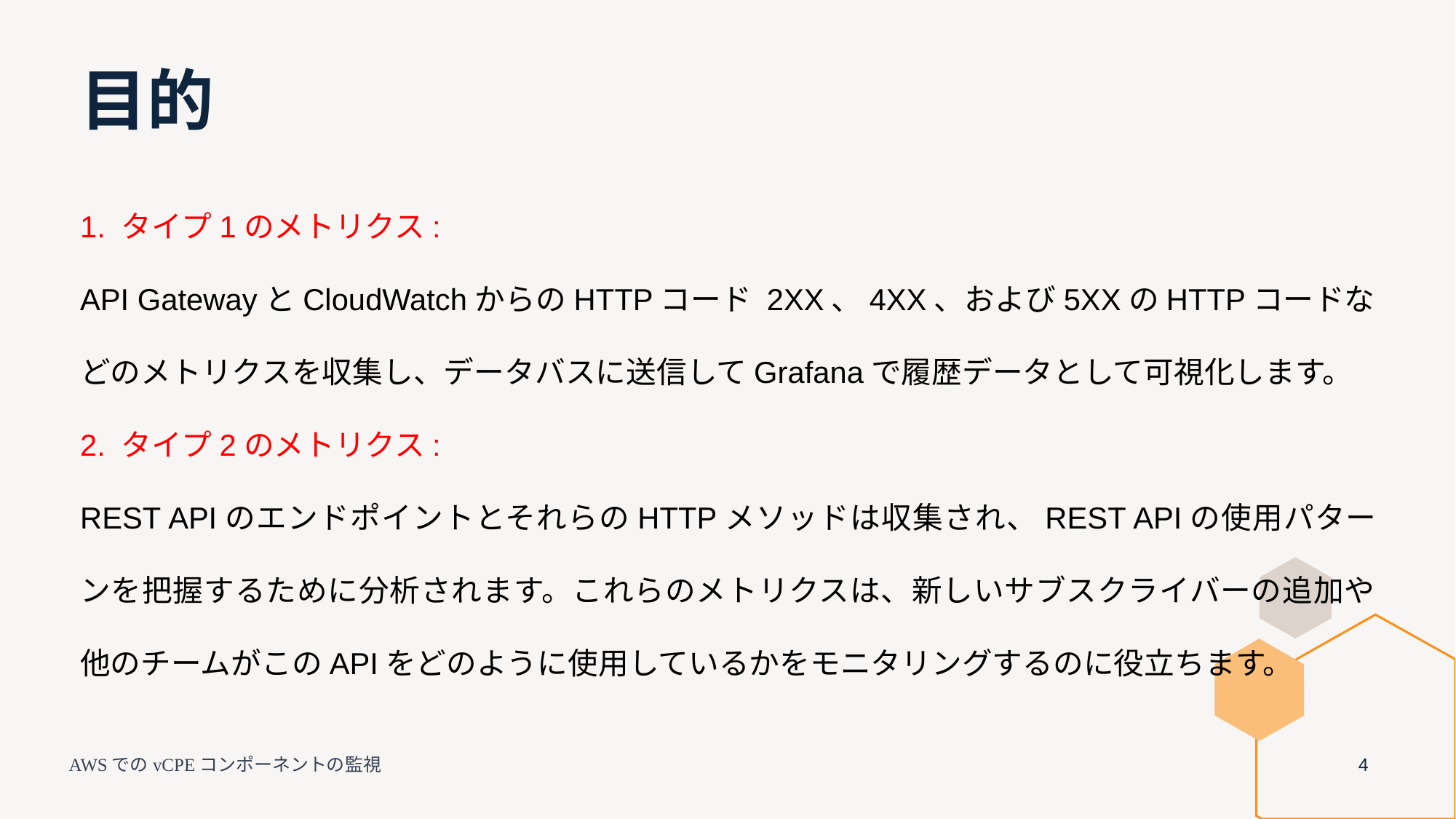

# 目的
1. タイプ1のメトリクス:
API GatewayとCloudWatchからのHTTPコード 2XX、4XX、および5XXのHTTPコードなどのメトリクスを収集し、データバスに送信してGrafanaで履歴データとして可視化します。
2. タイプ2のメトリクス:
REST APIのエンドポイントとそれらのHTTPメソッドは収集され、REST APIの使用パターンを把握するために分析されます。これらのメトリクスは、新しいサブスクライバーの追加や他のチームがこのAPIをどのように使用しているかをモニタリングするのに役立ちます。
AWSでのvCPEコンポーネントの監視
4